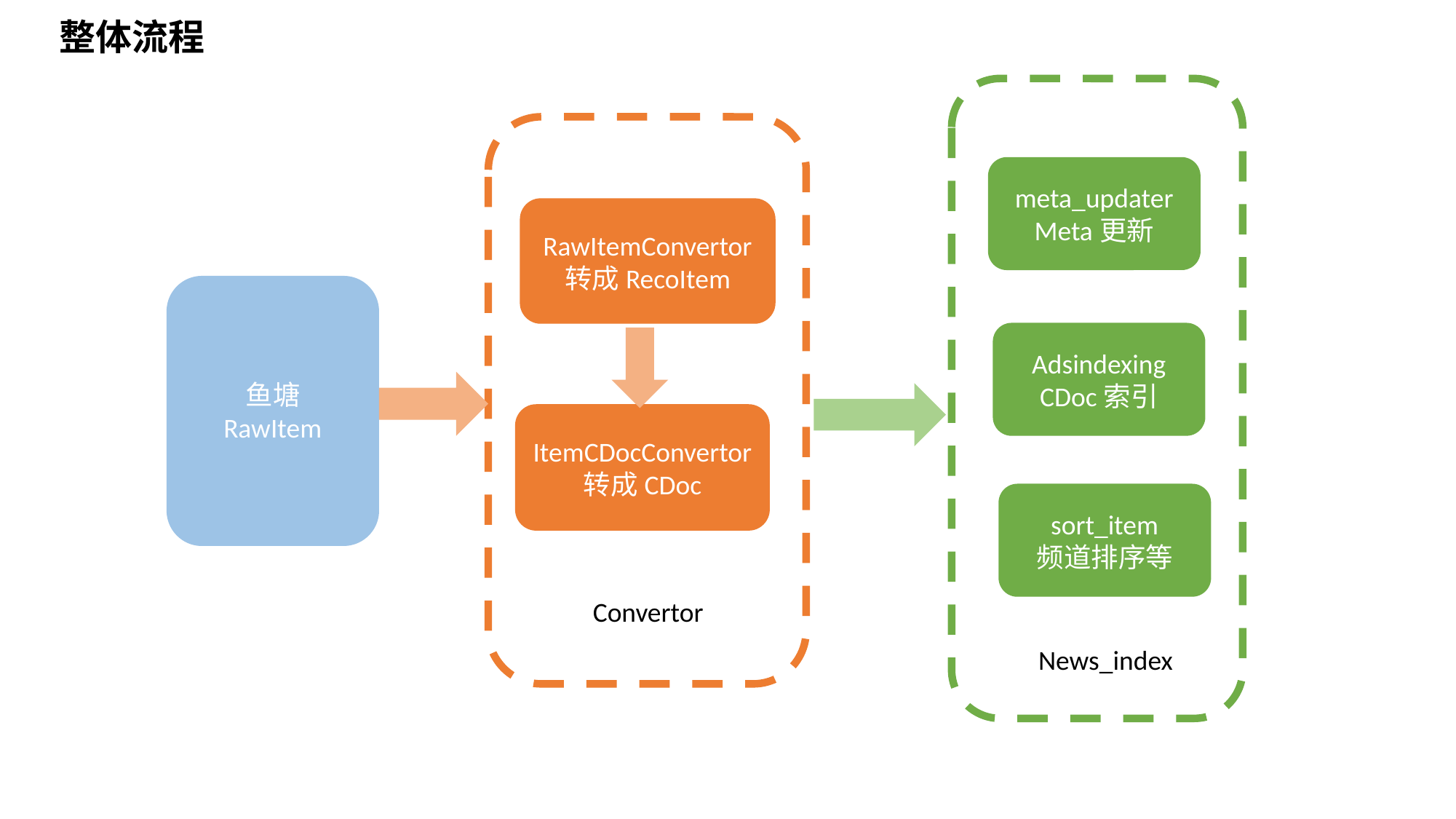

整体流程

meta_updater
Meta更新
RawItemConvertor
转成RecoItem
鱼塘
RawItem
Adsindexing
CDoc索引

ItemCDocConvertor
转成CDoc
sort_item
频道排序等
Convertor
News_index